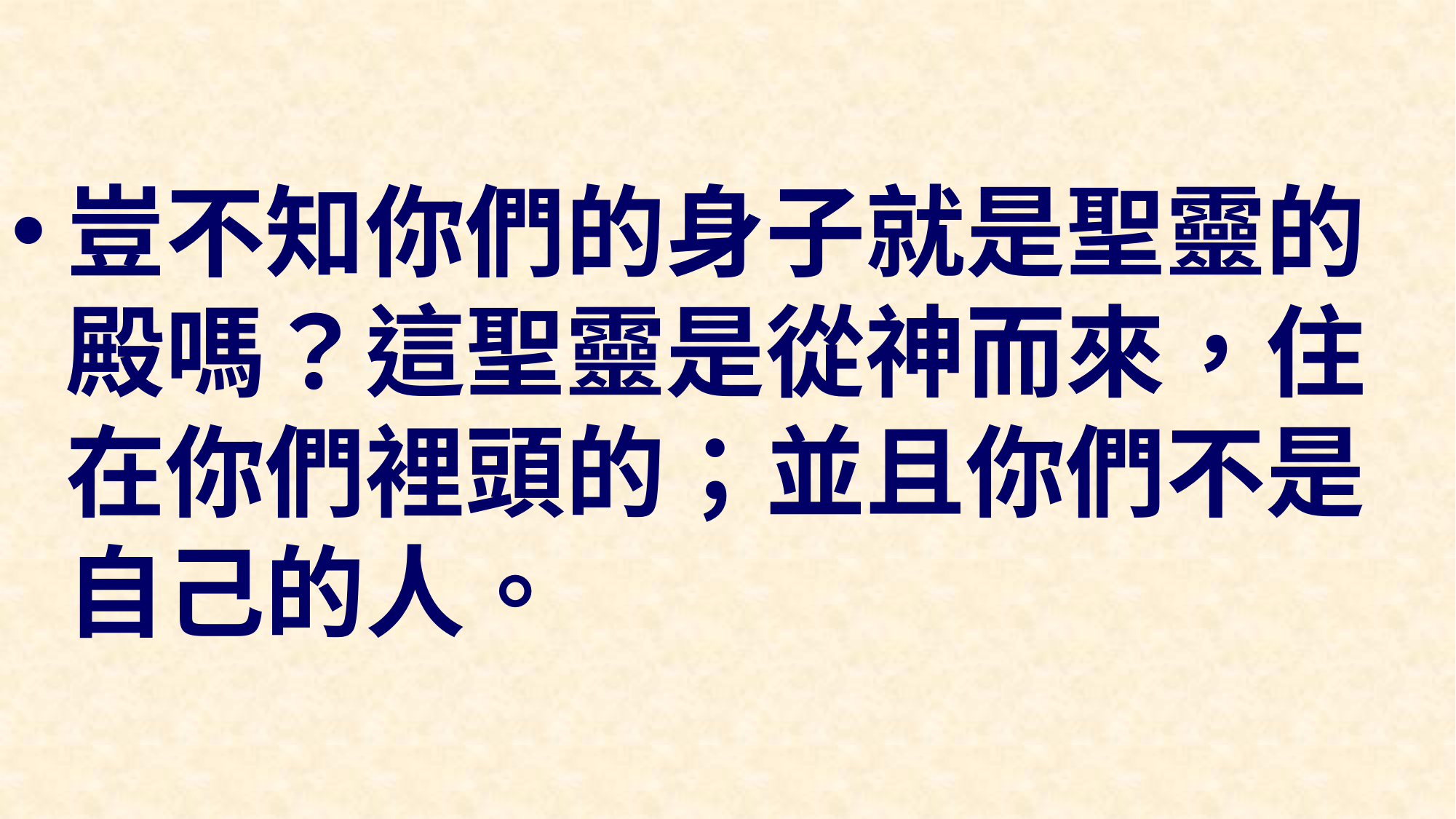

豈不知你們的身子就是聖靈的殿嗎？這聖靈是從神而來，住在你們裡頭的；並且你們不是自己的人。